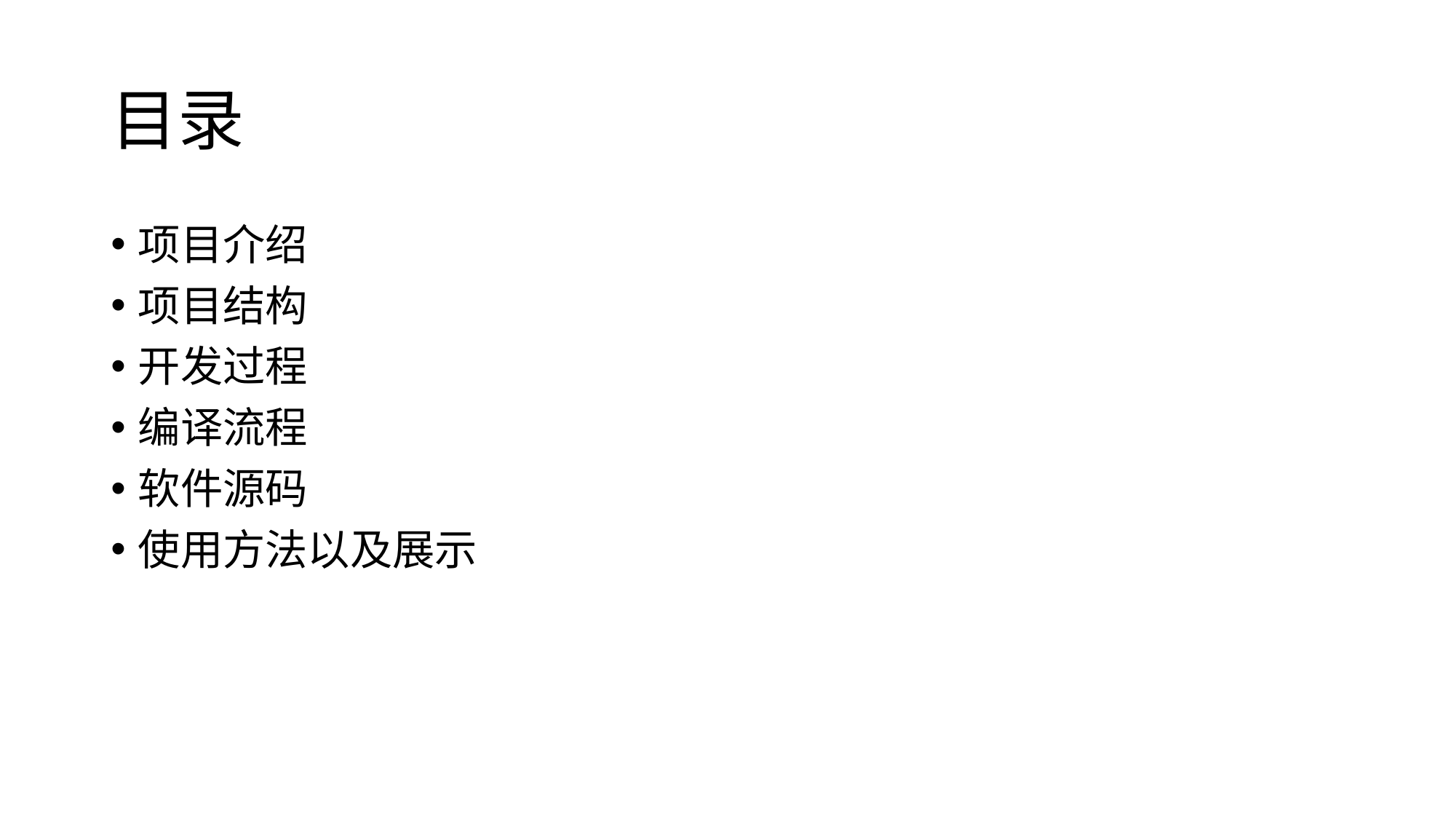

# 目录
项目介绍
项目结构
开发过程
编译流程
软件源码
使用方法以及展示